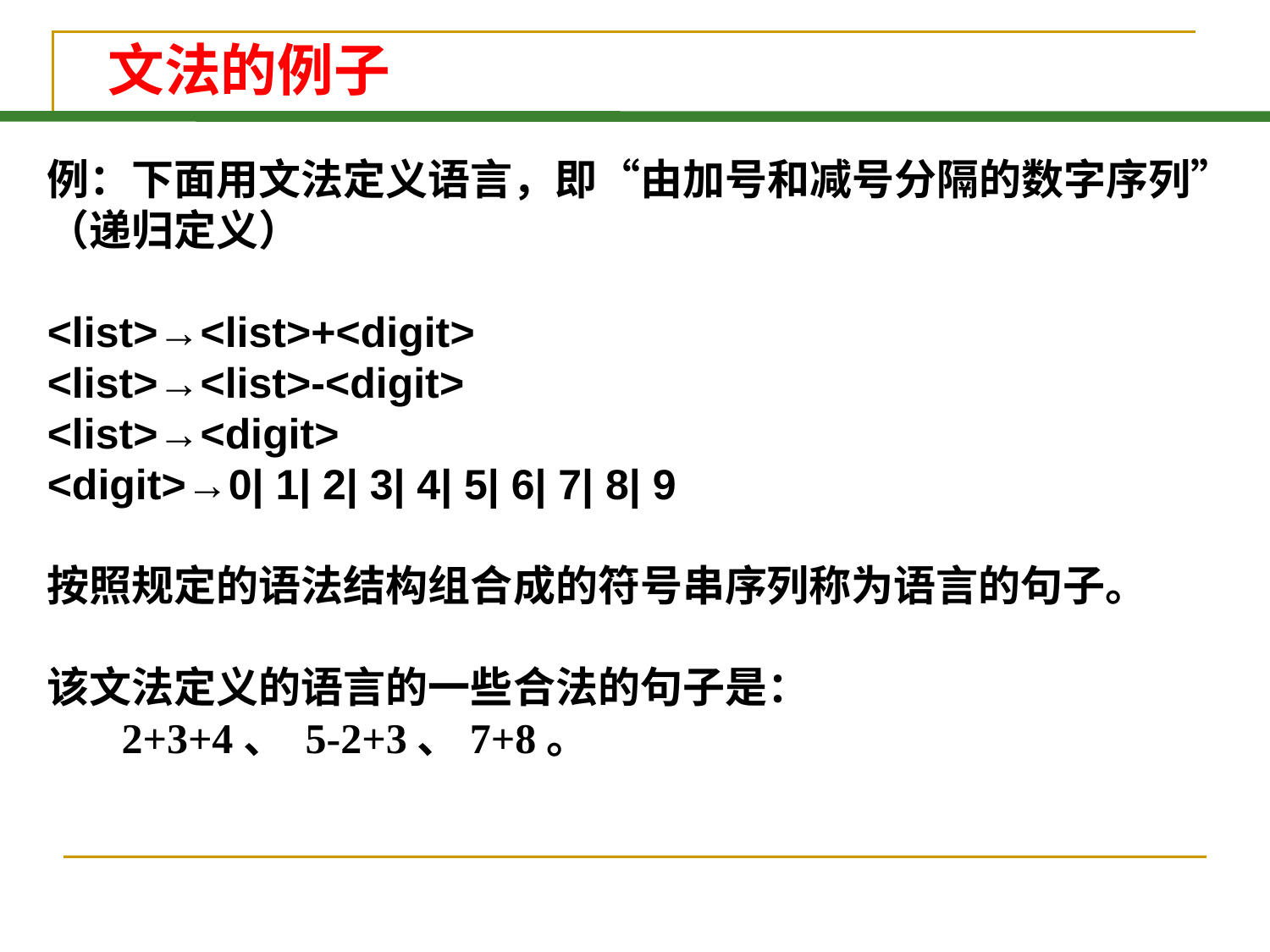

# 文法的例子

例：下面用文法定义语言，即“由加号和减号分隔的数字序列”
（递归定义）

<list>→<list>+<digit>
<list>→<list>-<digit>
<list>→<digit>
<digit>→0| 1| 2| 3| 4| 5| 6| 7| 8| 9

按照规定的语法结构组合成的符号串序列称为语言的句子。

该文法定义的语言的一些合法的句子是：
       2+3+4、 5-2+3、7+8。
11